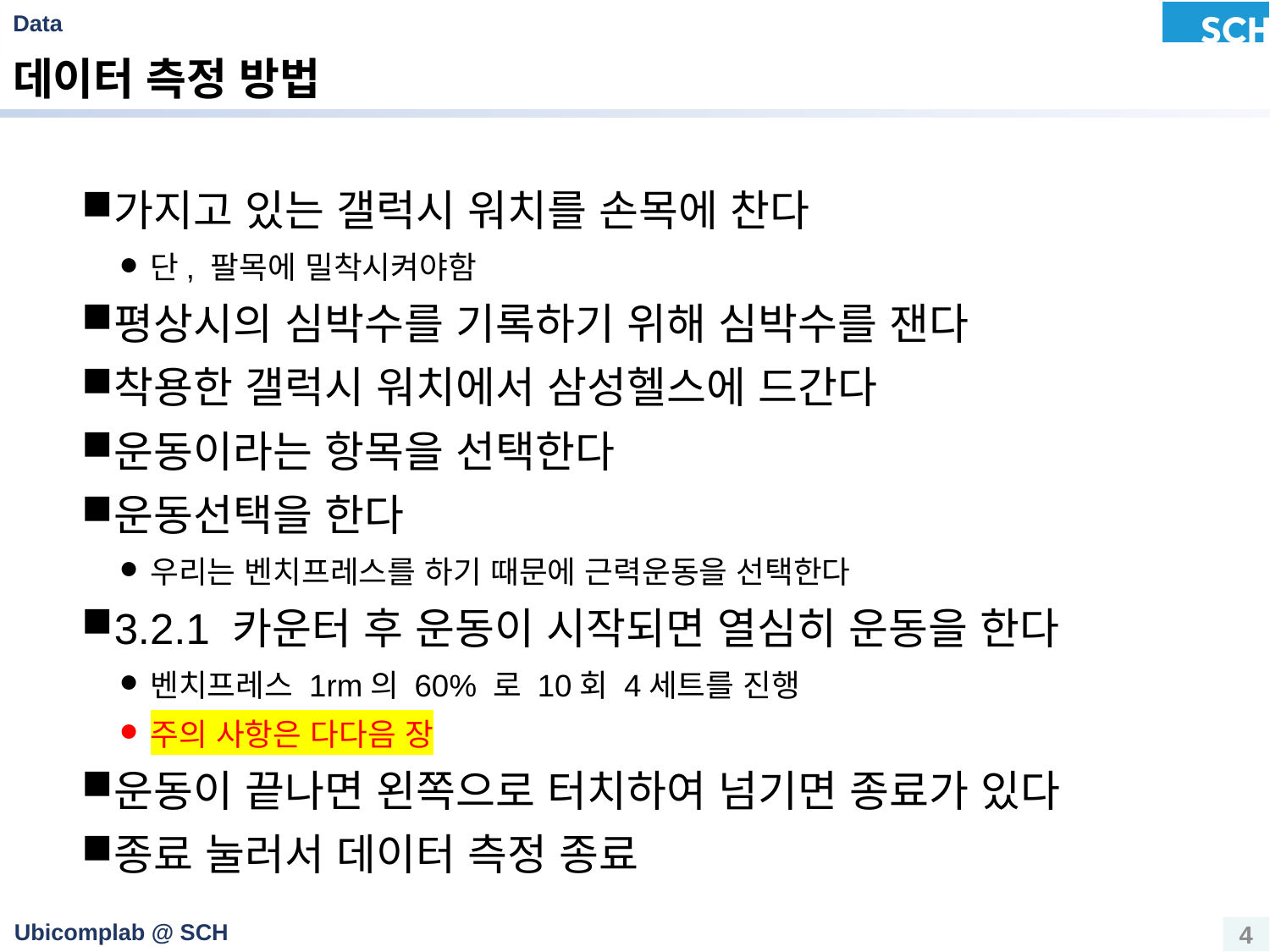

# 데이터 측정 방법
가지고 있는 갤럭시 워치를 손목에 찬다
단, 팔목에 밀착시켜야함
평상시의 심박수를 기록하기 위해 심박수를 잰다
착용한 갤럭시 워치에서 삼성헬스에 드간다
운동이라는 항목을 선택한다
운동선택을 한다
우리는 벤치프레스를 하기 때문에 근력운동을 선택한다
3.2.1 카운터 후 운동이 시작되면 열심히 운동을 한다
벤치프레스 1rm의 60% 로 10회 4세트를 진행
주의 사항은 다다음 장
운동이 끝나면 왼쪽으로 터치하여 넘기면 종료가 있다
종료 눌러서 데이터 측정 종료
4